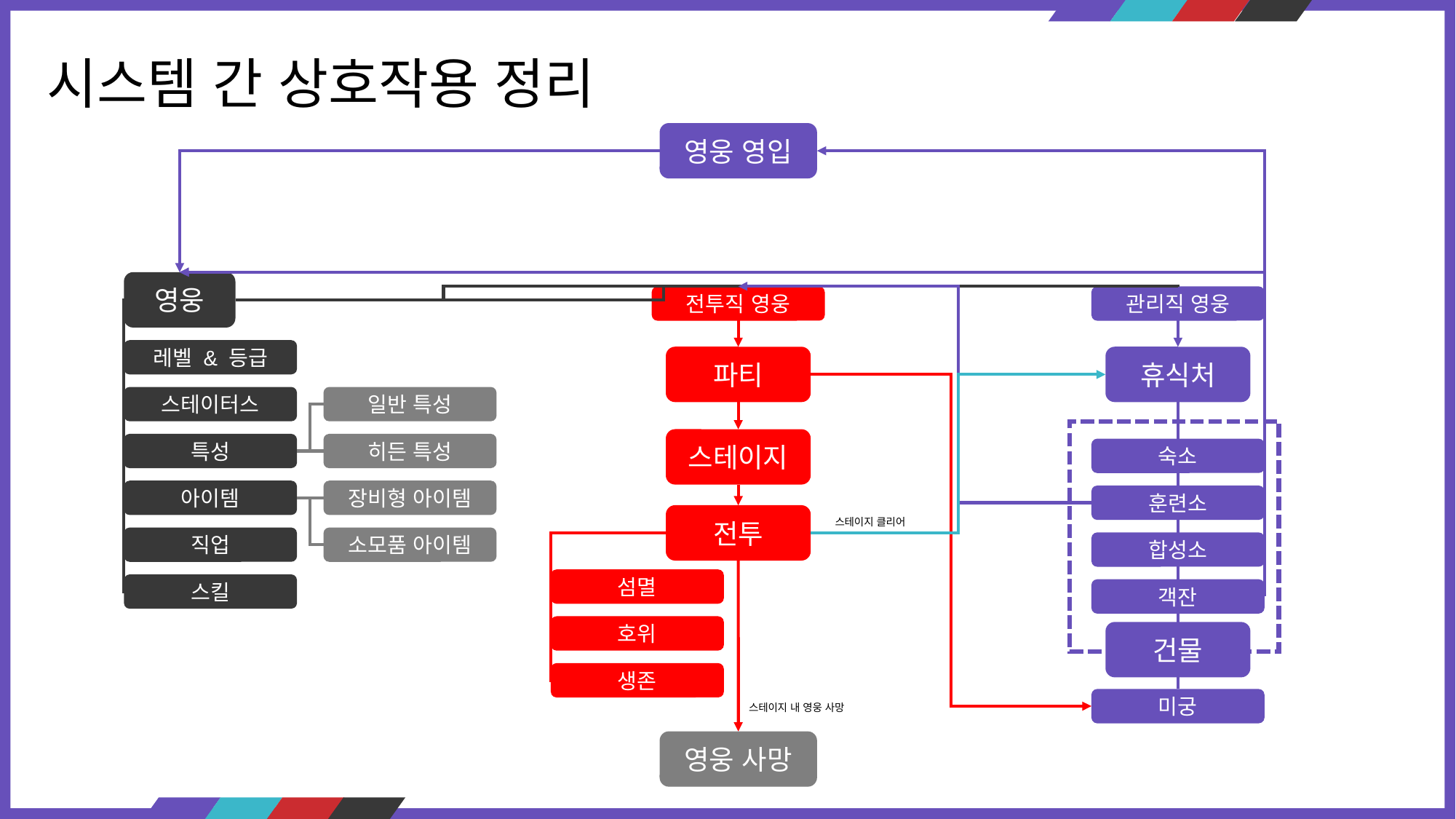

시스템 간 상호작용 정리
영웅 영입
영웅
전투직 영웅
관리직 영웅
레벨 & 등급
파티
휴식처
스테이터스
일반 특성

스테이지
특성
히든 특성
숙소
아이템
장비형 아이템
훈련소
전투
스테이지 클리어
직업
소모품 아이템
합성소
섬멸
스킬
객잔
호위
건물
생존
미궁
스테이지 내 영웅 사망
영웅 사망